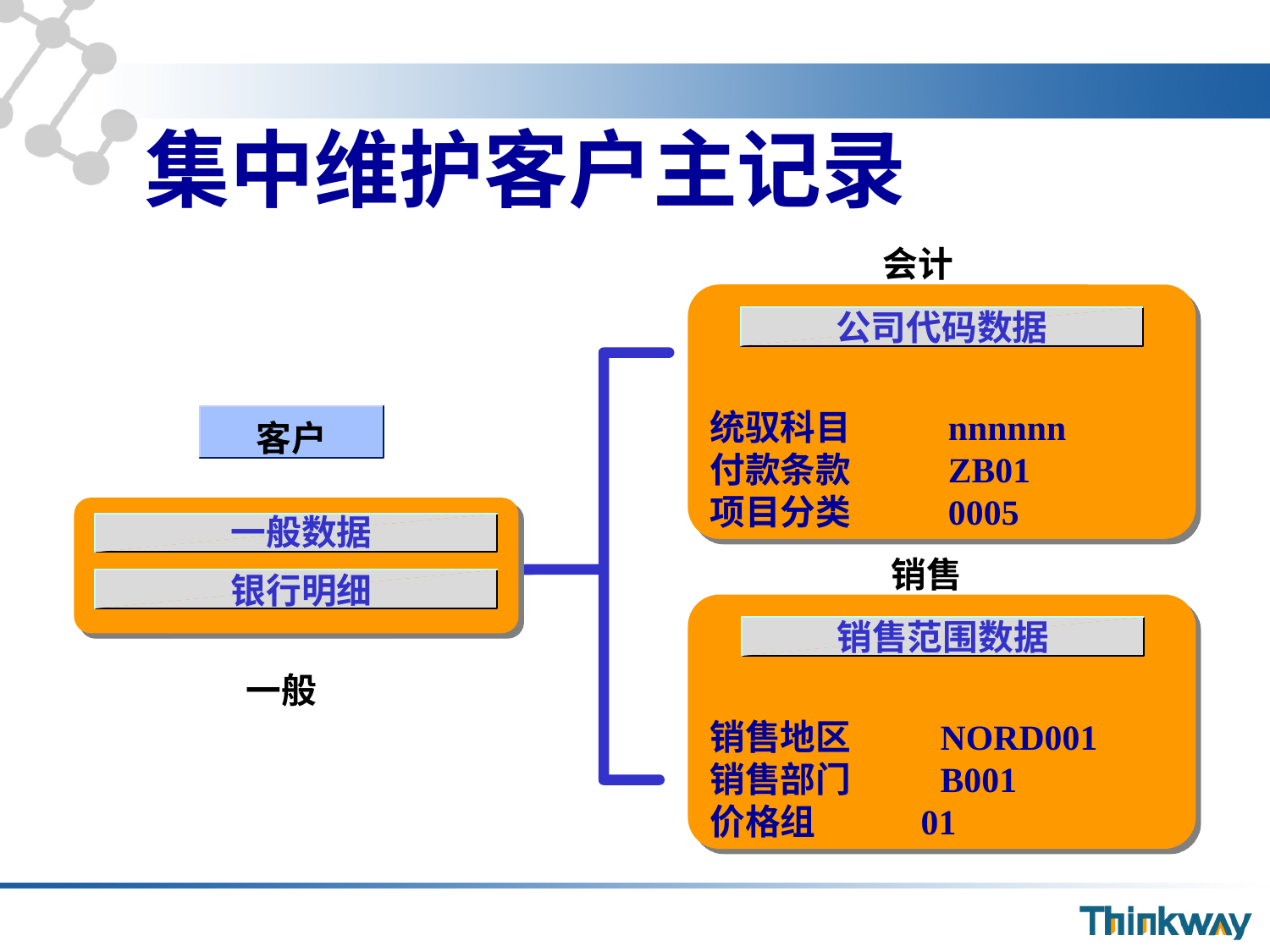

集中维护客户主记录
会计

统驭科目           nnnnnn
付款条款           ZB01
项目分类           0005
公司代码数据

客户

一般数据

销售
银行明细

销售地区          NORD001
销售部门          B001
价格组            01
销售范围数据

一般